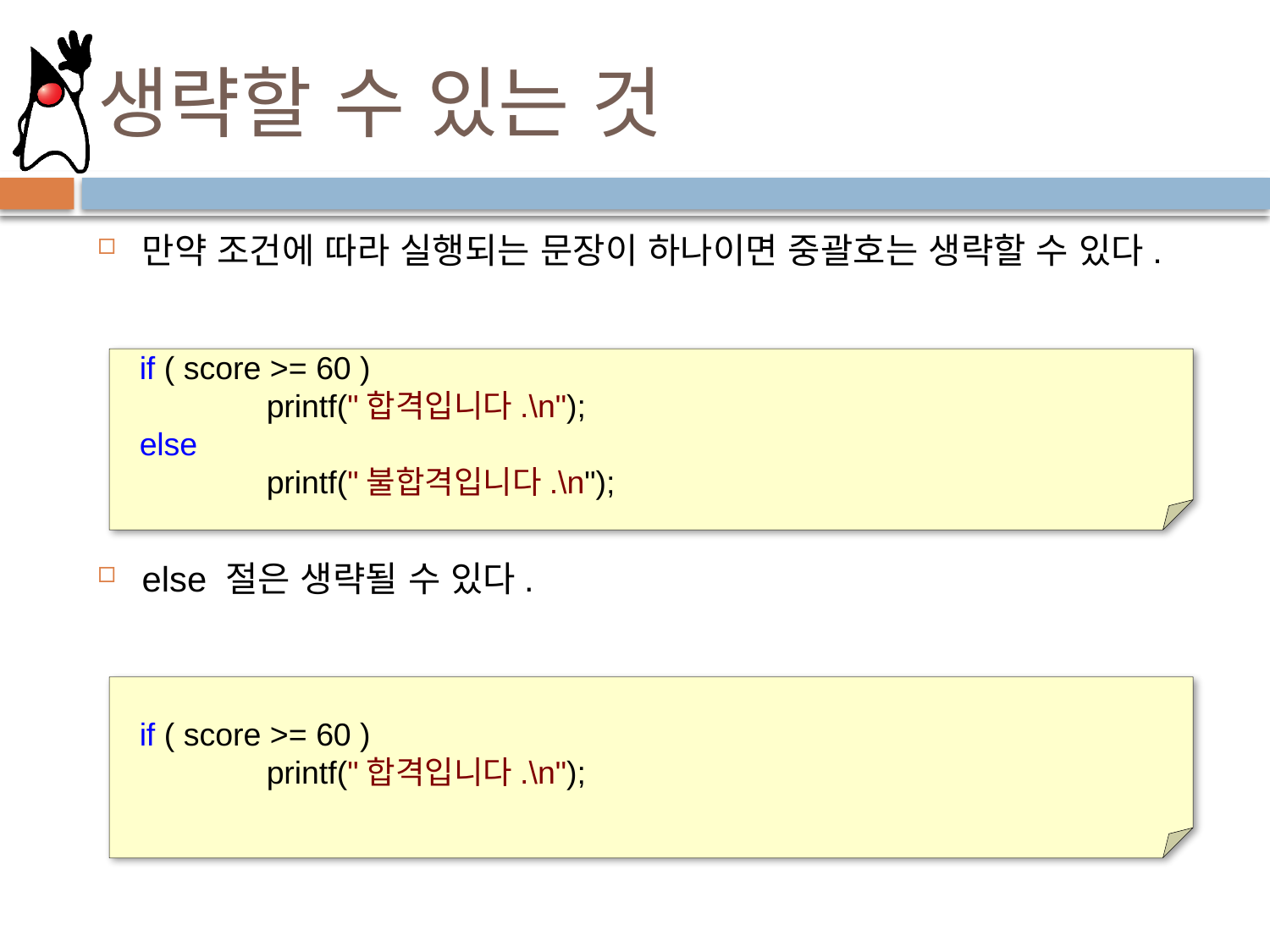

# 생략할 수 있는 것
만약 조건에 따라 실행되는 문장이 하나이면 중괄호는 생략할 수 있다.

else 절은 생략될 수 있다.

if ( score >= 60 )
	printf("합격입니다.\n");
else
	printf("불합격입니다.\n");
if ( score >= 60 )
	printf("합격입니다.\n");